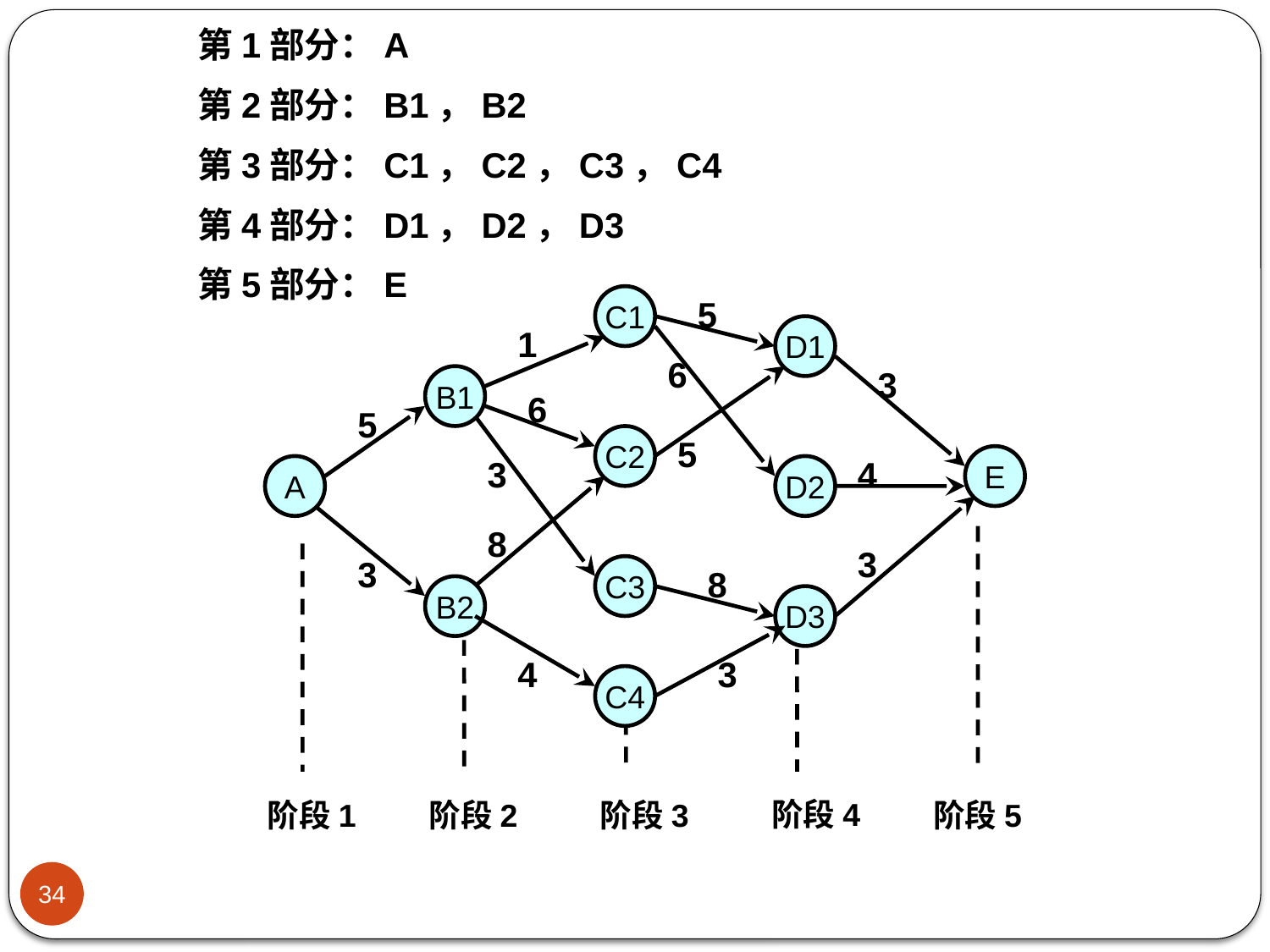

第1部分：A
第2部分：B1，B2
第3部分：C1，C2，C3，C4
第4部分：D1，D2，D3
第5部分：E
C1
5
1

D1

6

3
B1

6
5

C2
5
3
4
E
A
D2

8
3
3
C3
8
B2

D3

4
3
C4

阶段4
阶段1
阶段2
阶段3
阶段5
34